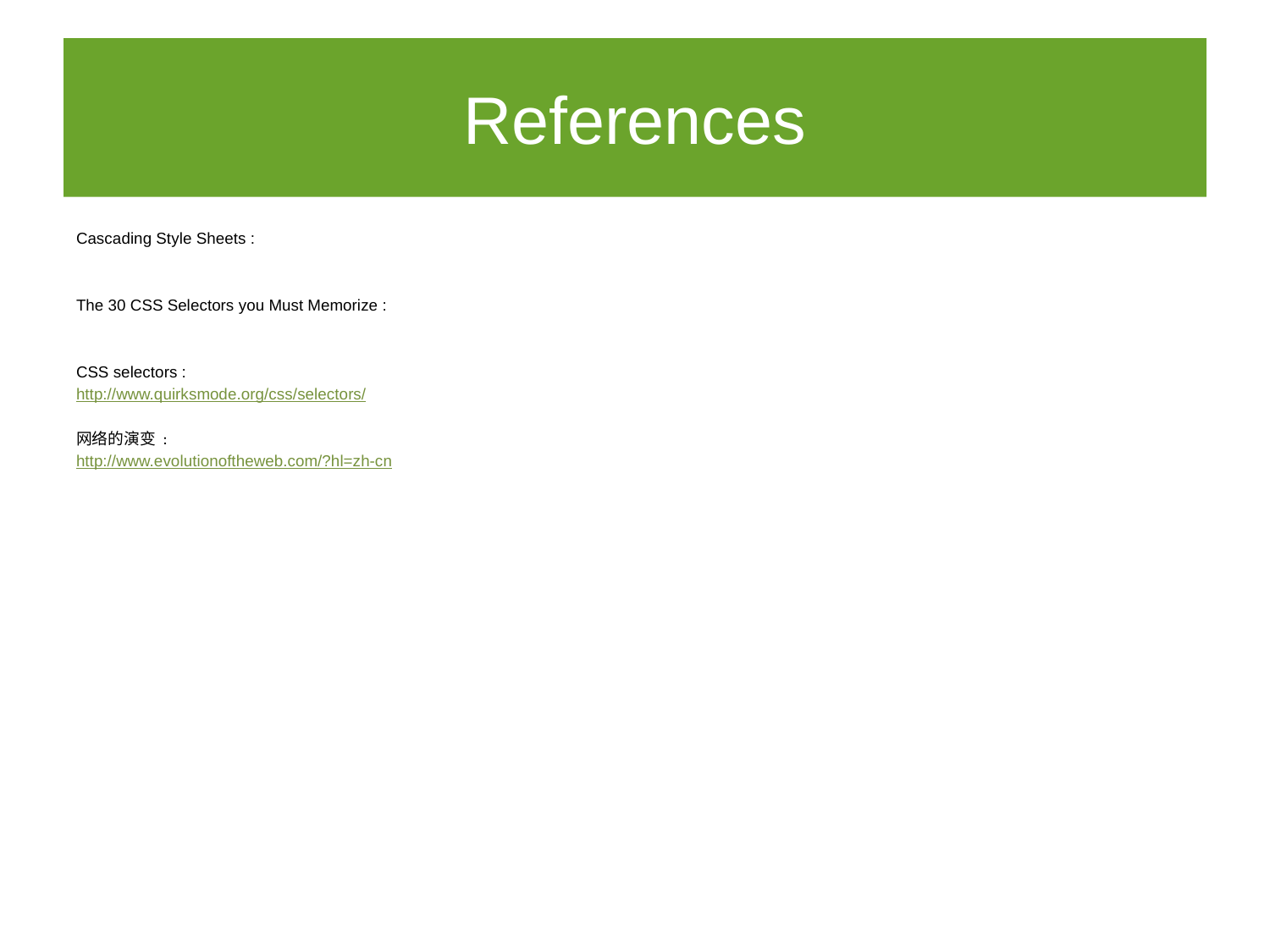

# References
Cascading Style Sheets :
http://en.wikipedia.org/wiki/Cascading_Style_Sheets

The 30 CSS Selectors you Must Memorize :
http://code.tutsplus.com/tutorials/the-30-css-selectors-you-must-memorize--net-16048

CSS selectors :
http://www.quirksmode.org/css/selectors/

网络的演变 :
http://www.evolutionoftheweb.com/?hl=zh-cn